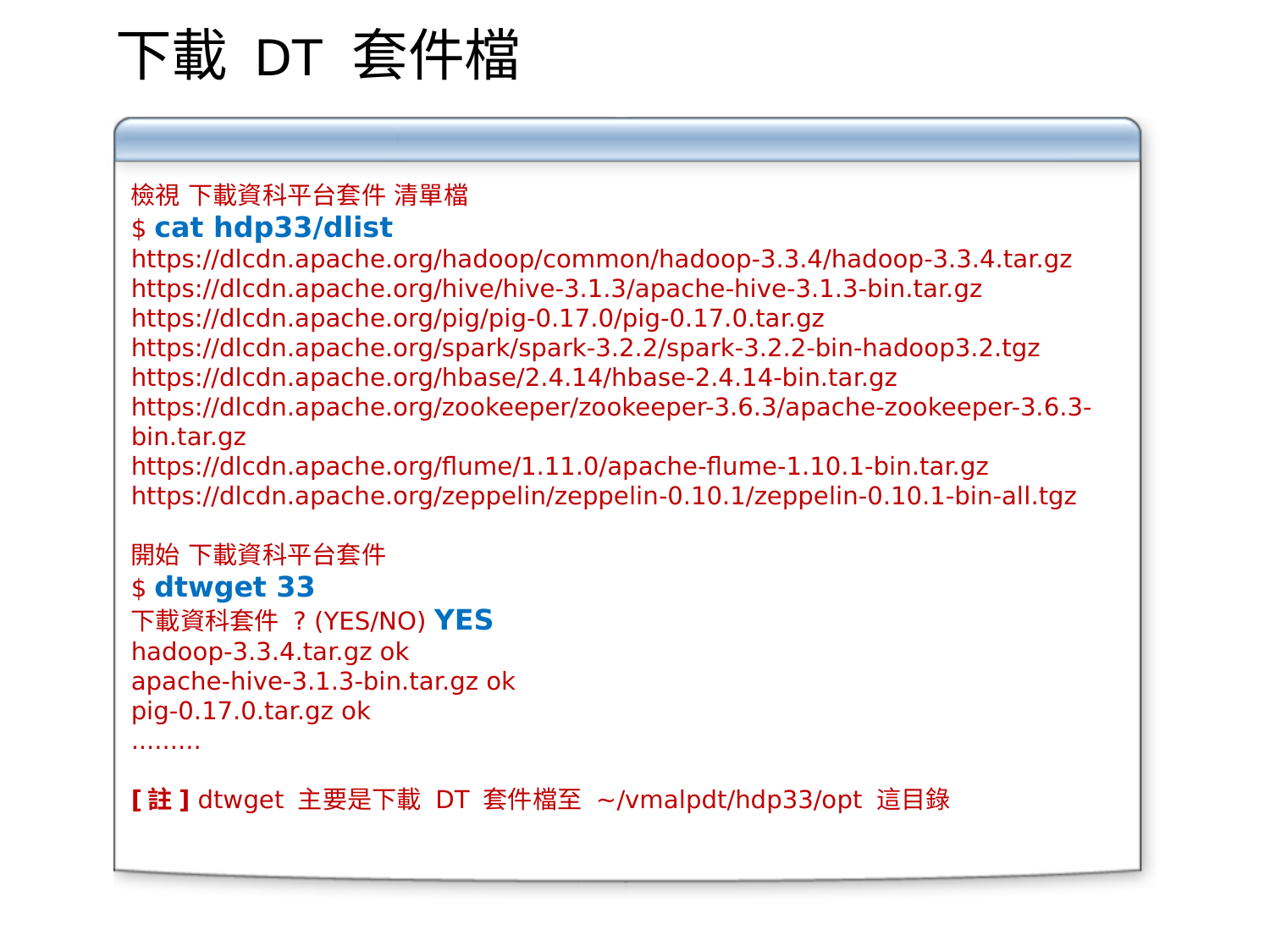

# 下載 DT 套件檔
檢視 下載資科平台套件 清單檔
$ cat hdp33/dlist
https://dlcdn.apache.org/hadoop/common/hadoop-3.3.4/hadoop-3.3.4.tar.gz
https://dlcdn.apache.org/hive/hive-3.1.3/apache-hive-3.1.3-bin.tar.gz
https://dlcdn.apache.org/pig/pig-0.17.0/pig-0.17.0.tar.gz
https://dlcdn.apache.org/spark/spark-3.2.2/spark-3.2.2-bin-hadoop3.2.tgz
https://dlcdn.apache.org/hbase/2.4.14/hbase-2.4.14-bin.tar.gz
https://dlcdn.apache.org/zookeeper/zookeeper-3.6.3/apache-zookeeper-3.6.3-bin.tar.gz
https://dlcdn.apache.org/flume/1.11.0/apache-flume-1.10.1-bin.tar.gz
https://dlcdn.apache.org/zeppelin/zeppelin-0.10.1/zeppelin-0.10.1-bin-all.tgz

開始 下載資科平台套件
$ dtwget 33
下載資科套件 ? (YES/NO) YES
hadoop-3.3.4.tar.gz ok
apache-hive-3.1.3-bin.tar.gz ok
pig-0.17.0.tar.gz ok
.........

[註] dtwget 主要是下載 DT 套件檔至 ~/vmalpdt/hdp33/opt 這目錄